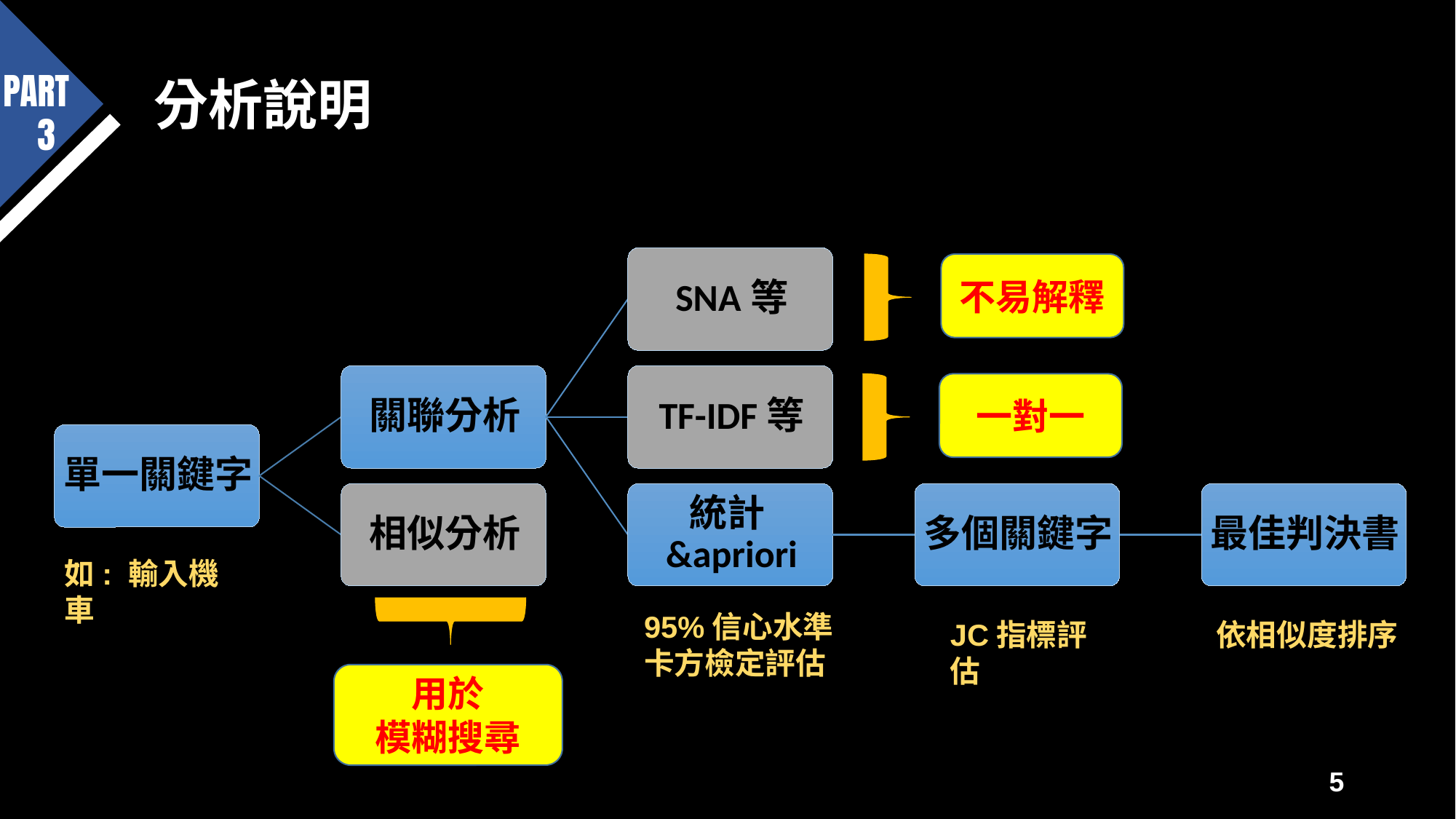

單一關鍵字

關聯分析

SNA等

TF-IDF等

統計&apriori

多個關鍵字

最佳判決書

相似分析
PART
    3
分析說明

不易解釋

一對一

如: 輸入機車
95%信心水準
卡方檢定評估
JC指標評估
依相似度排序
用於
模糊搜尋
5